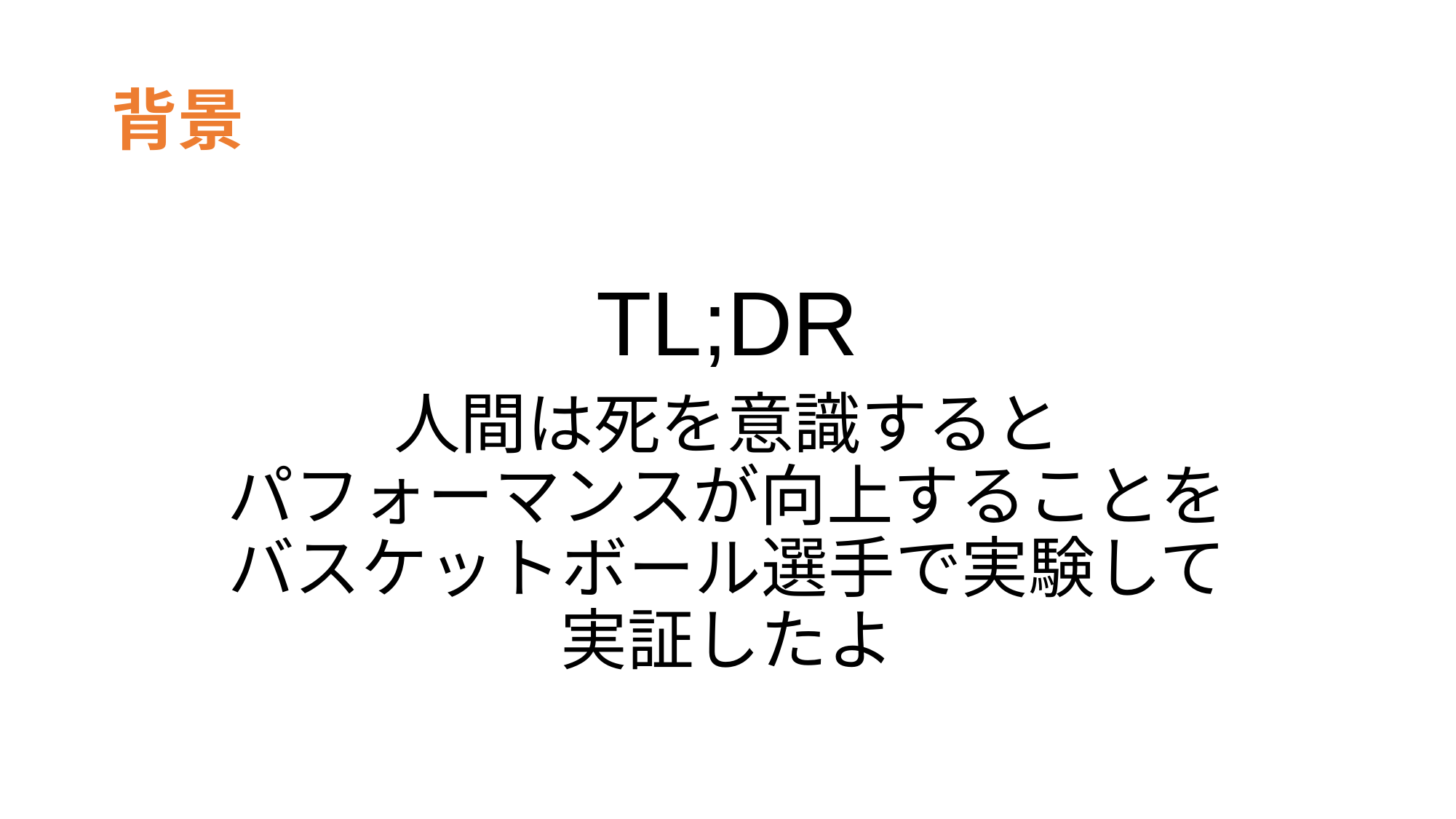

# 背景
TL;DR
人間は死を意識すると
パフォーマンスが向上することを
バスケットボール選手で実験して
実証したよ